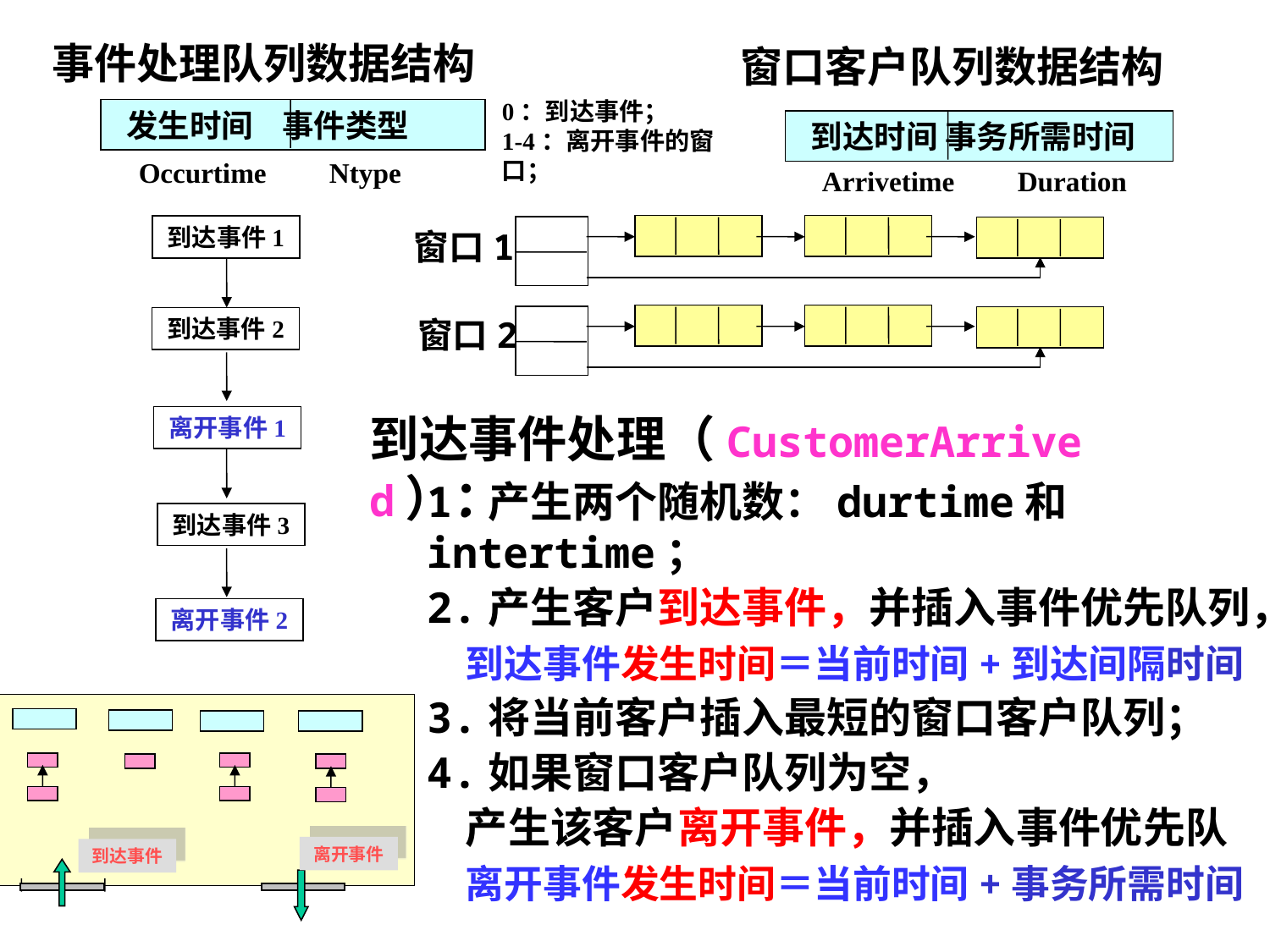

事件处理队列数据结构
窗口客户队列数据结构
0：到达事件；
1-4：离开事件的窗口；
 发生时间    事件类型

 到达时间 事务所需时间

Occurtime         Ntype
Arrivetime         Duration

到达事件1
窗口1

到达事件2

窗口2

离开事件1
到达事件处理（CustomerArrived）：

到达事件3
1.产生两个随机数：durtime和intertime；
2.产生客户到达事件，并插入事件优先队列，
   到达事件发生时间＝当前时间+到达间隔时间
3.将当前客户插入最短的窗口客户队列；
4.如果窗口客户队列为空，
   产生该客户离开事件，并插入事件优先队
   离开事件发生时间＝当前时间+事务所需时间

离开事件2

到达事件4

离开事件
到达事件